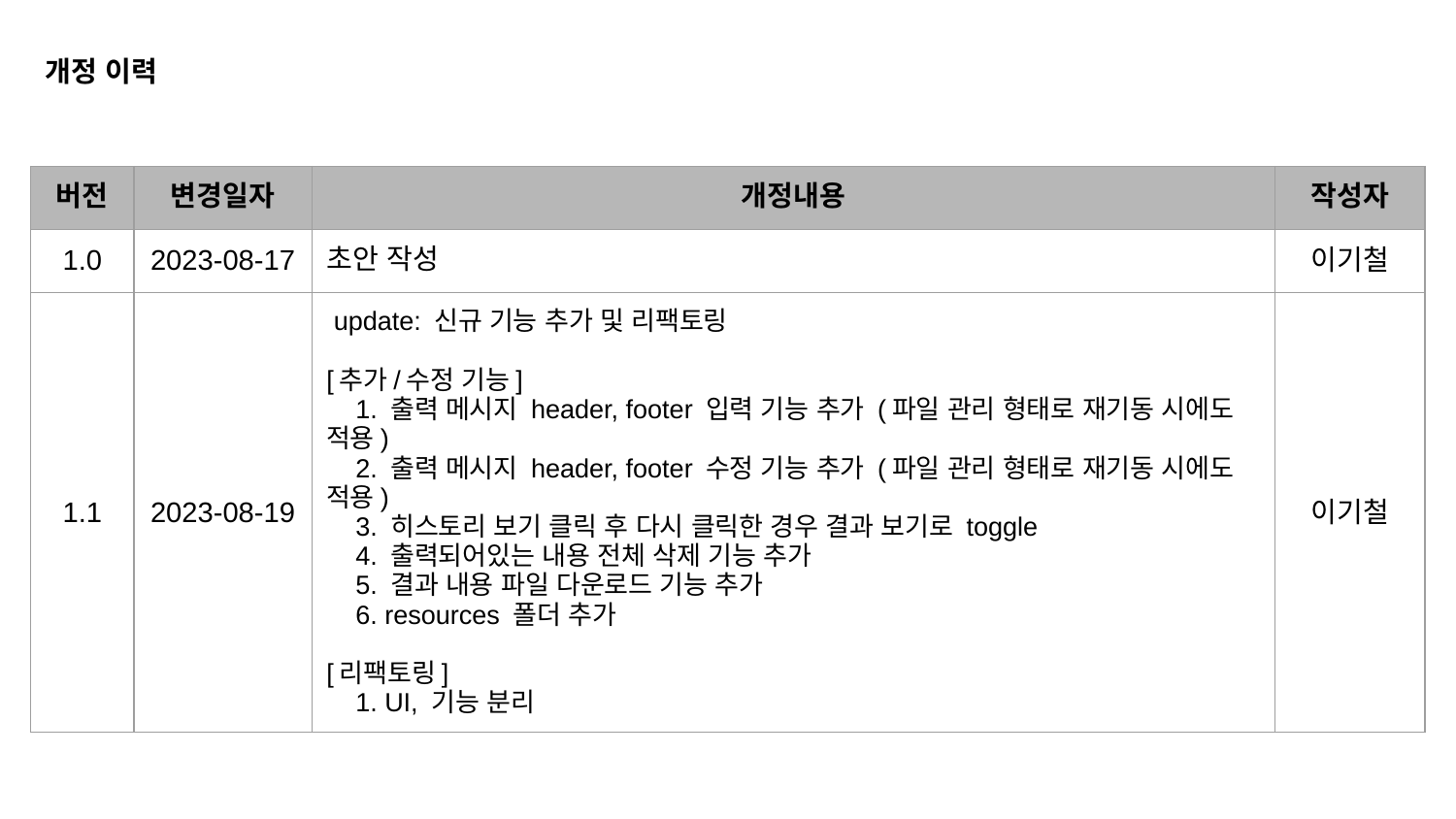

개정 이력
| 버전 | 변경일자 | 개정내용 | 작성자 |
| --- | --- | --- | --- |
| 1.0 | 2023-08-17 | 초안 작성 | 이기철 |
| 1.1 | 2023-08-19 | update: 신규 기능 추가 및 리팩토링 [추가/수정 기능] 1. 출력 메시지 header, footer 입력 기능 추가 (파일 관리 형태로 재기동 시에도 적용) 2. 출력 메시지 header, footer 수정 기능 추가 (파일 관리 형태로 재기동 시에도 적용) 3. 히스토리 보기 클릭 후 다시 클릭한 경우 결과 보기로 toggle 4. 출력되어있는 내용 전체 삭제 기능 추가 5. 결과 내용 파일 다운로드 기능 추가 6. resources 폴더 추가 [리팩토링] 1. UI, 기능 분리 | 이기철 |